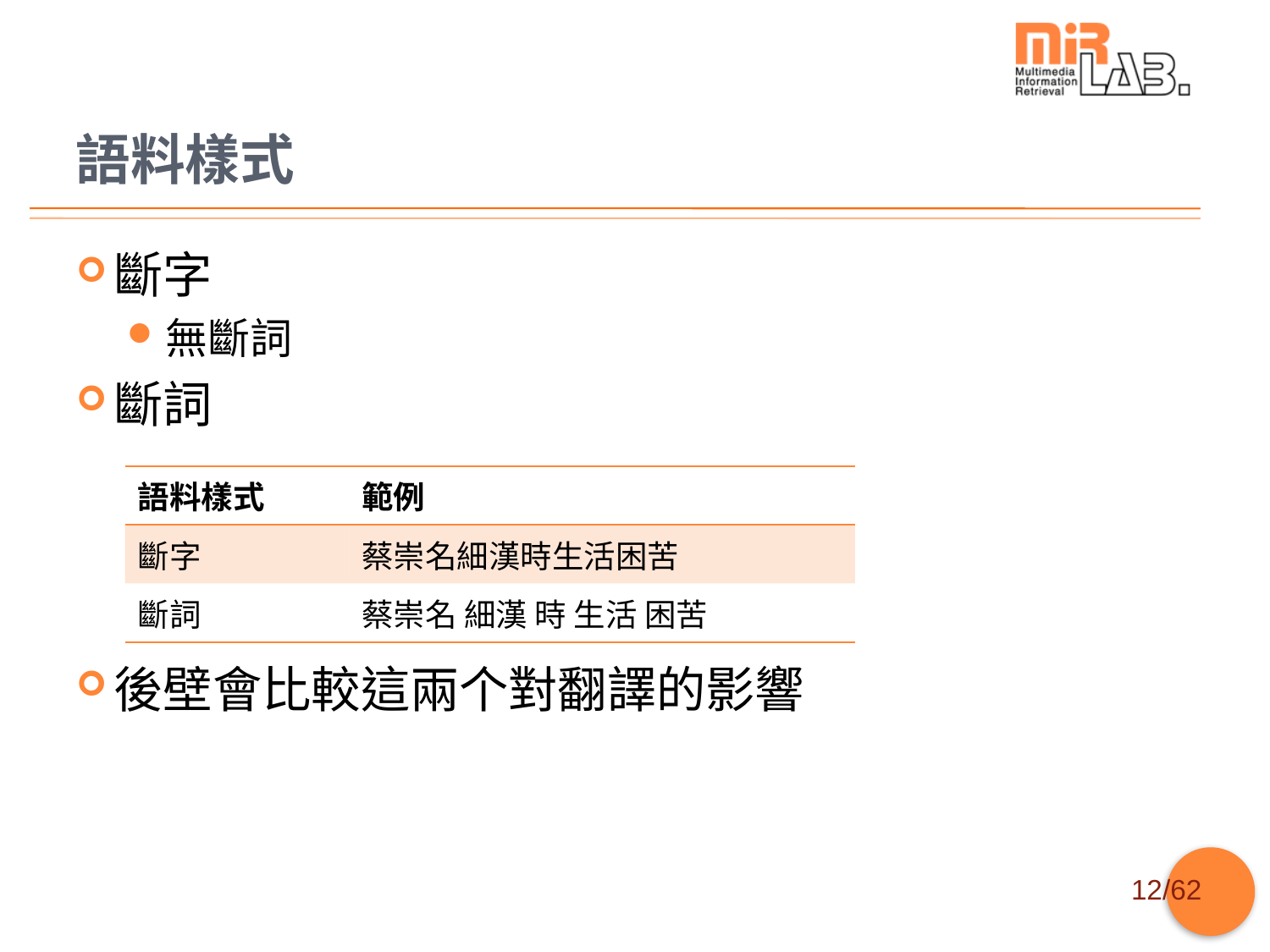

# 語料樣式
斷字
無斷詞
斷詞

後壁會比較這兩个對翻譯的影響
| 語料樣式 | 範例 |
| --- | --- |
| 斷字 | 蔡崇名細漢時生活困苦 |
| 斷詞 | 蔡崇名 細漢 時 生活 困苦 |